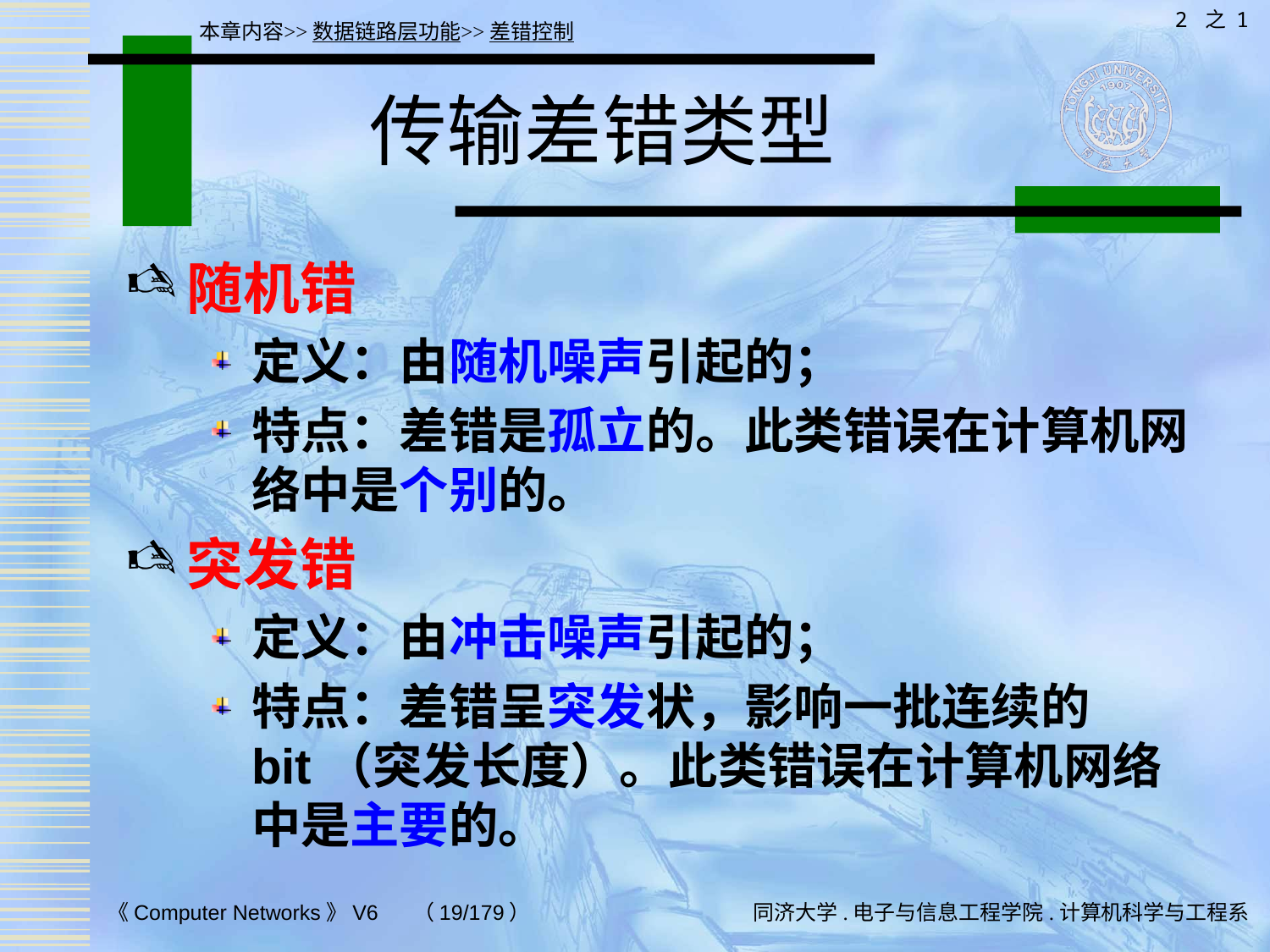

2 之 1
本章内容>>数据链路层功能>>差错控制
# 传输差错类型
随机错
定义：由随机噪声引起的；
特点：差错是孤立的。此类错误在计算机网络中是个别的。
突发错
定义：由冲击噪声引起的；
特点：差错呈突发状，影响一批连续的bit（突发长度）。此类错误在计算机网络中是主要的。